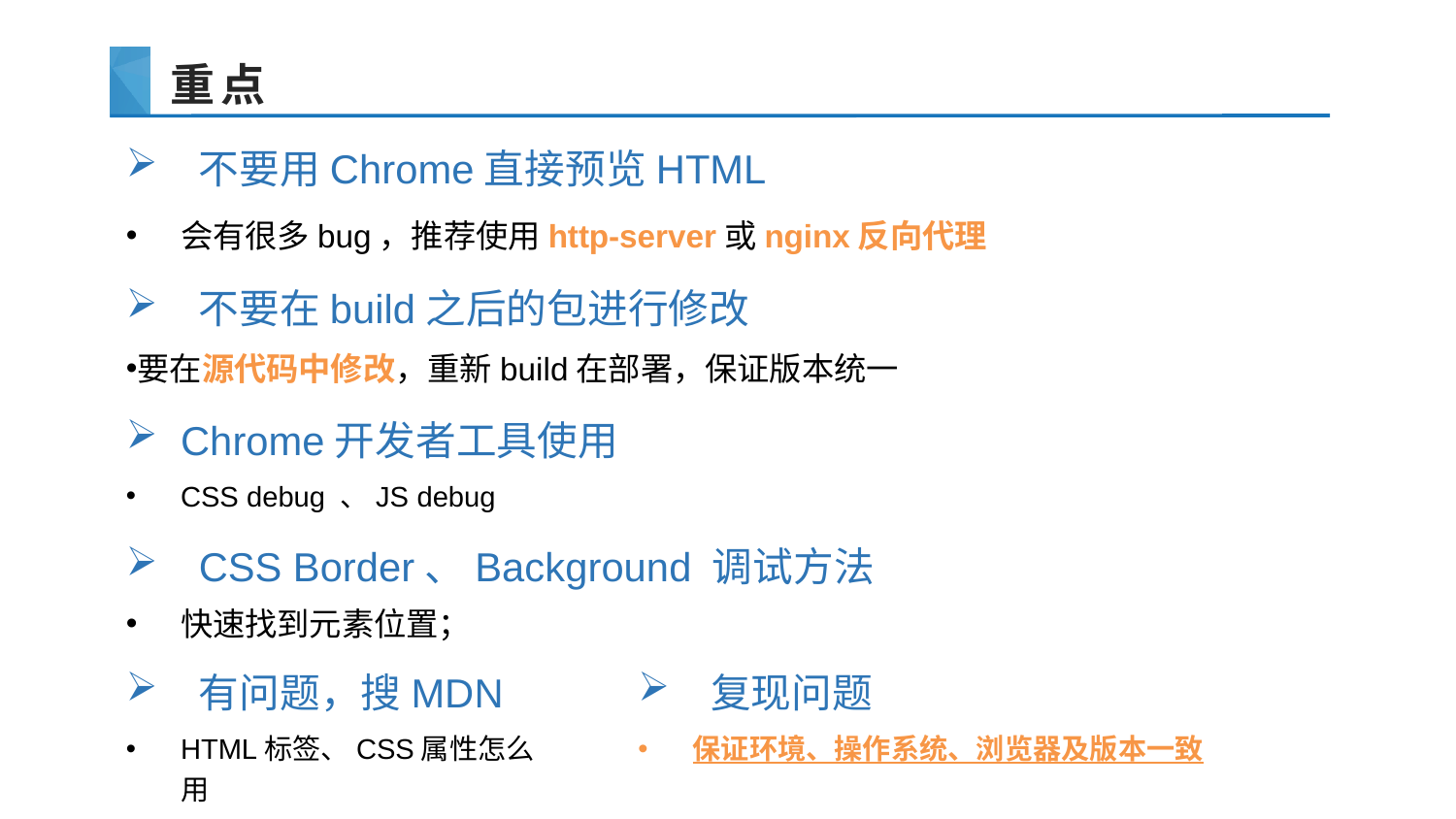

# 重点
不要用Chrome直接预览HTML
会有很多bug，推荐使用http-server或nginx反向代理
不要在build之后的包进行修改
要在源代码中修改，重新build在部署，保证版本统一
Chrome开发者工具使用

CSS debug 、JS debug

CSS Border、Background 调试方法
快速找到元素位置；
有问题，搜MDN
复现问题
HTML标签、CSS属性怎么用
保证环境、操作系统、浏览器及版本一致